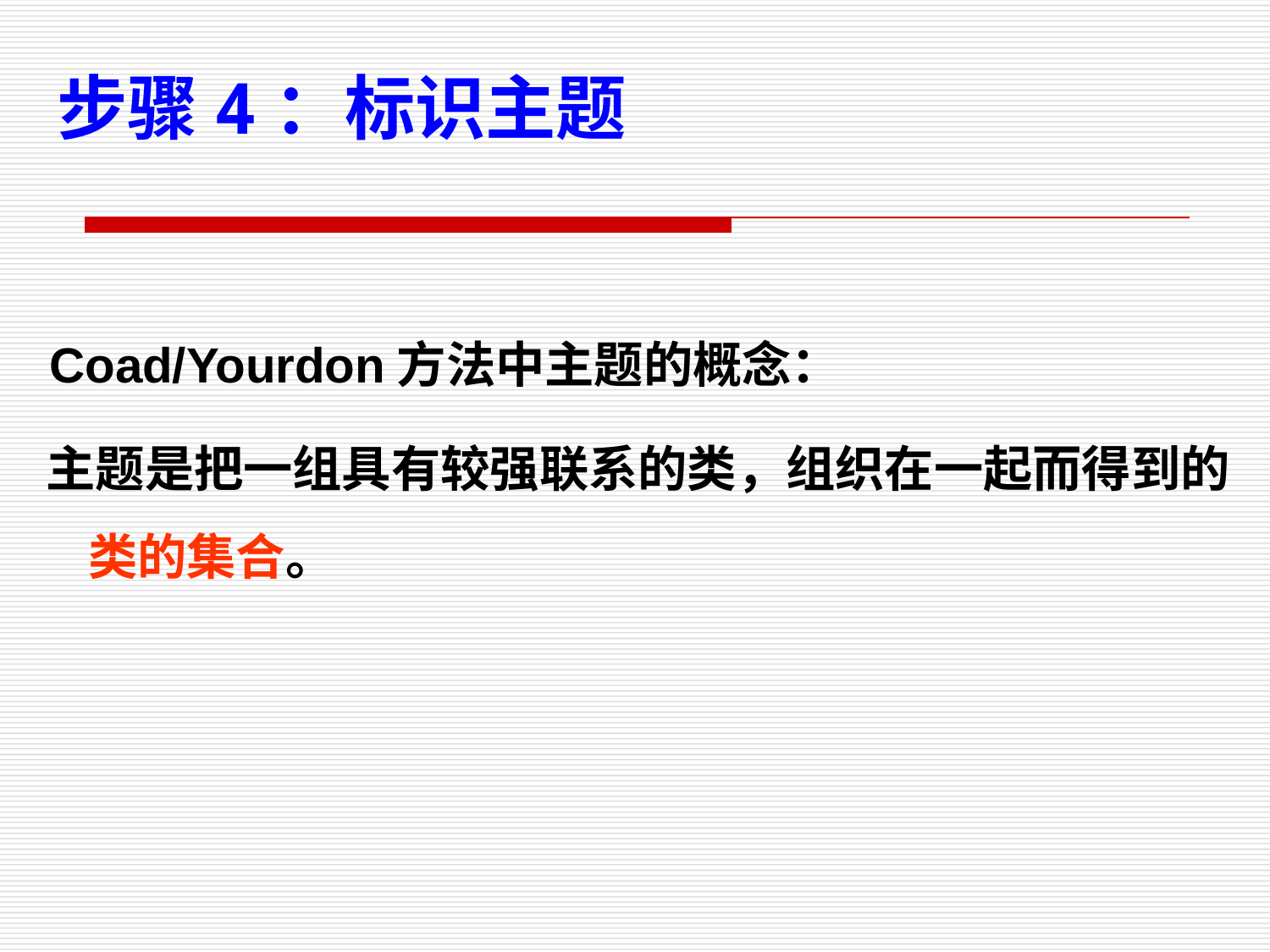

步骤4：标识主题

 Coad/Yourdon方法中主题的概念：
 主题是把一组具有较强联系的类，组织在一起而得到的类的集合。